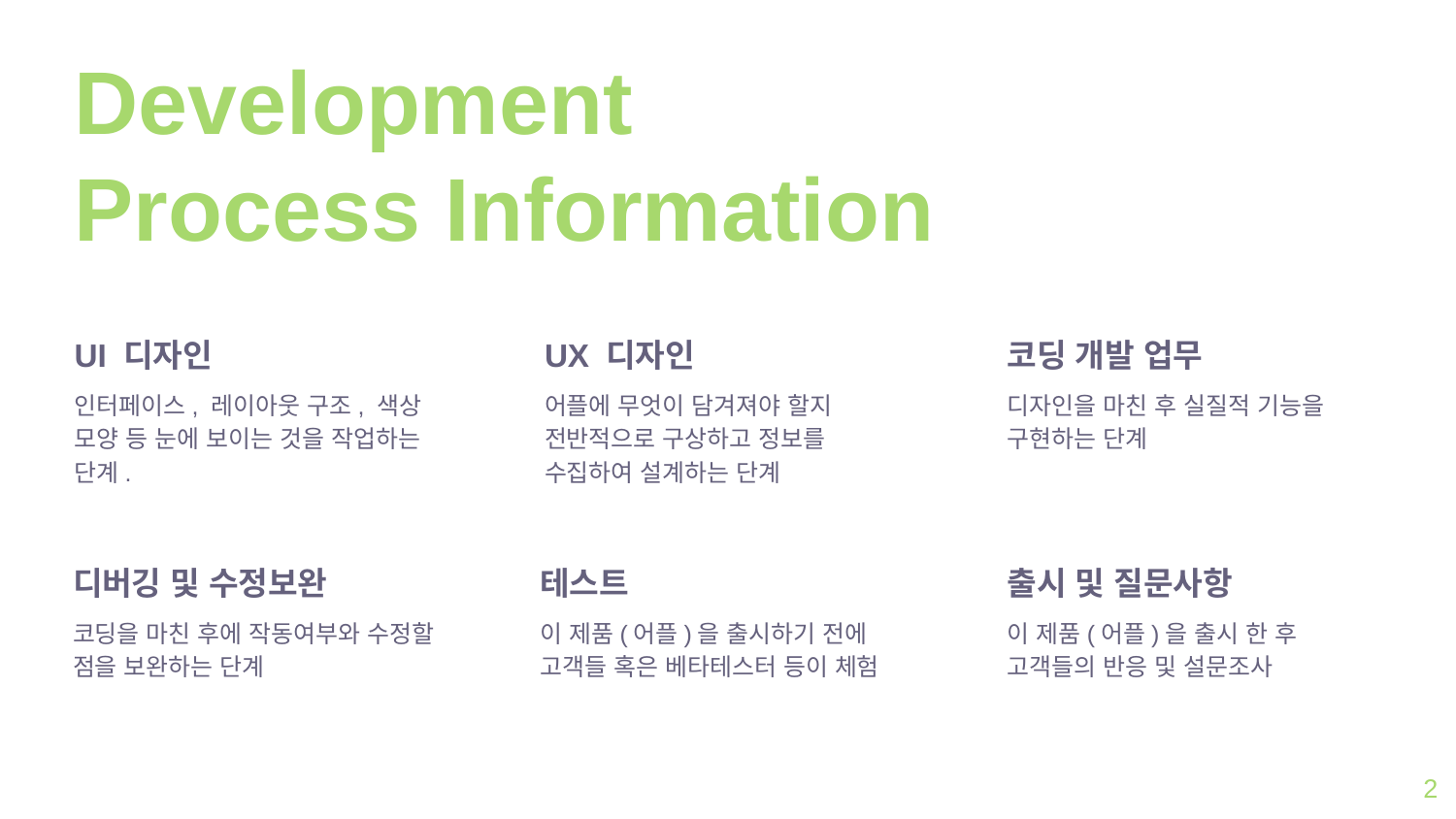

# Development Process Information
UI 디자인
인터페이스, 레이아웃 구조, 색상 모양 등 눈에 보이는 것을 작업하는 단계.
UX 디자인
어플에 무엇이 담겨져야 할지 전반적으로 구상하고 정보를 수집하여 설계하는 단계
코딩 개발 업무
디자인을 마친 후 실질적 기능을 구현하는 단계
디버깅 및 수정보완
코딩을 마친 후에 작동여부와 수정할 점을 보완하는 단계
테스트
이 제품(어플)을 출시하기 전에 고객들 혹은 베타테스터 등이 체험
출시 및 질문사항
이 제품(어플)을 출시 한 후 고객들의 반응 및 설문조사
2